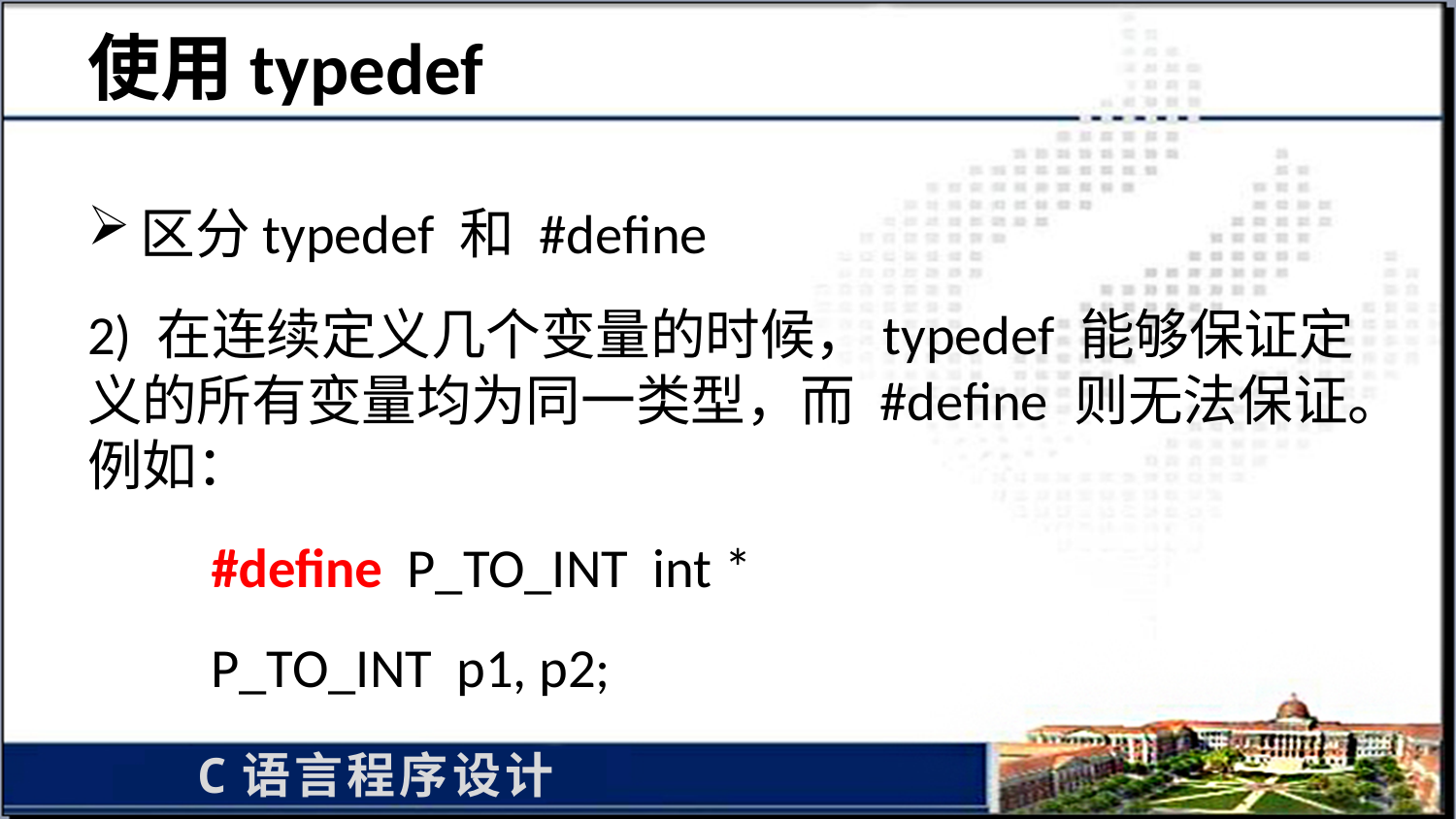

# 使用typedef
区分typedef 和 #define
2) 在连续定义几个变量的时候，typedef 能够保证定义的所有变量均为同一类型，而 #define 则无法保证。例如：
          #define  P_TO_INT  int *
          P_TO_INT  p1, p2;